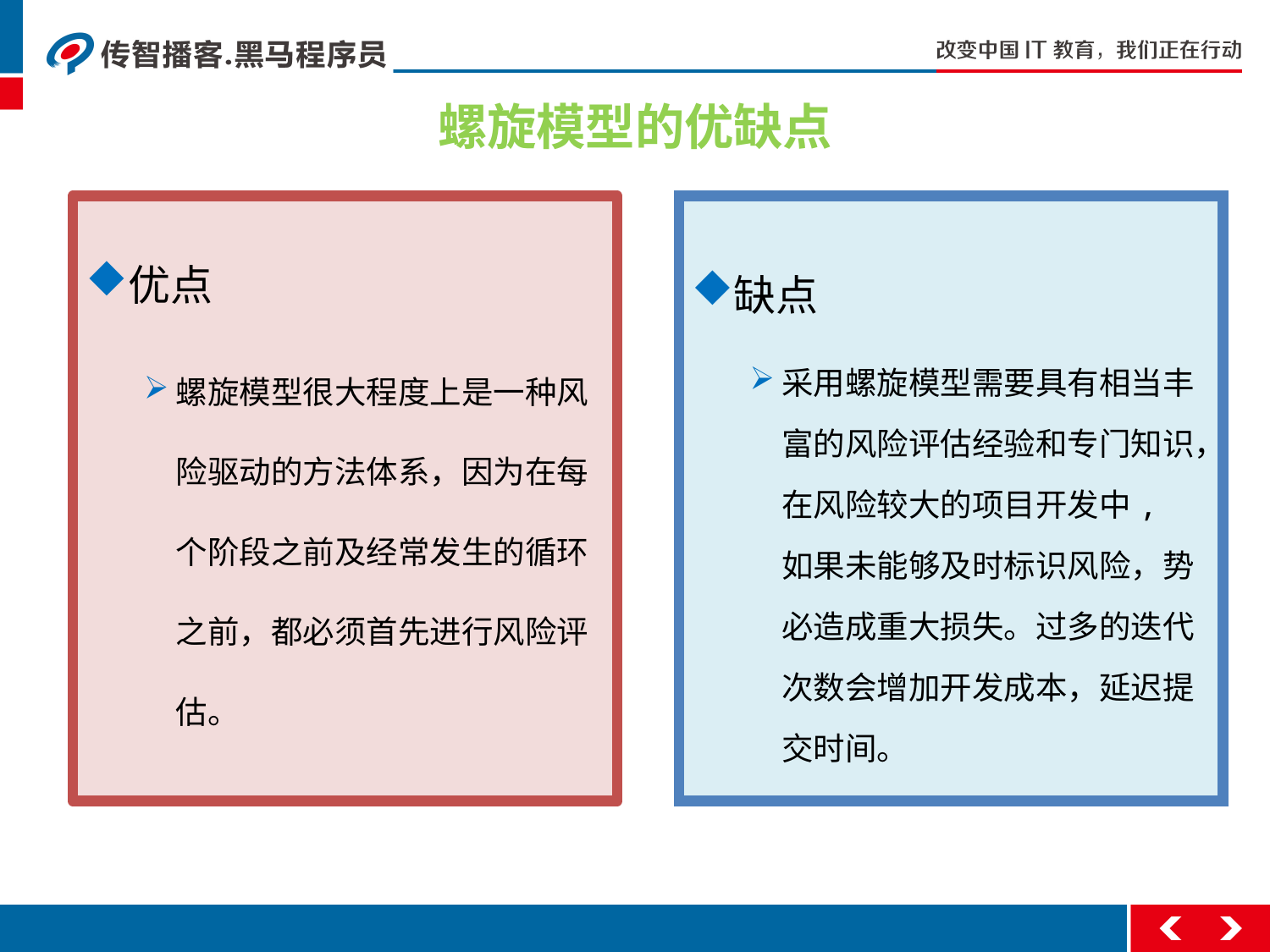

螺旋模型的优缺点

优点
螺旋模型很大程度上是一种风险驱动的方法体系，因为在每个阶段之前及经常发生的循环之前，都必须首先进行风险评估。
缺点
采用螺旋模型需要具有相当丰富的风险评估经验和专门知识，在风险较大的项目开发中,  如果未能够及时标识风险，势必造成重大损失。过多的迭代次数会增加开发成本，延迟提交时间。